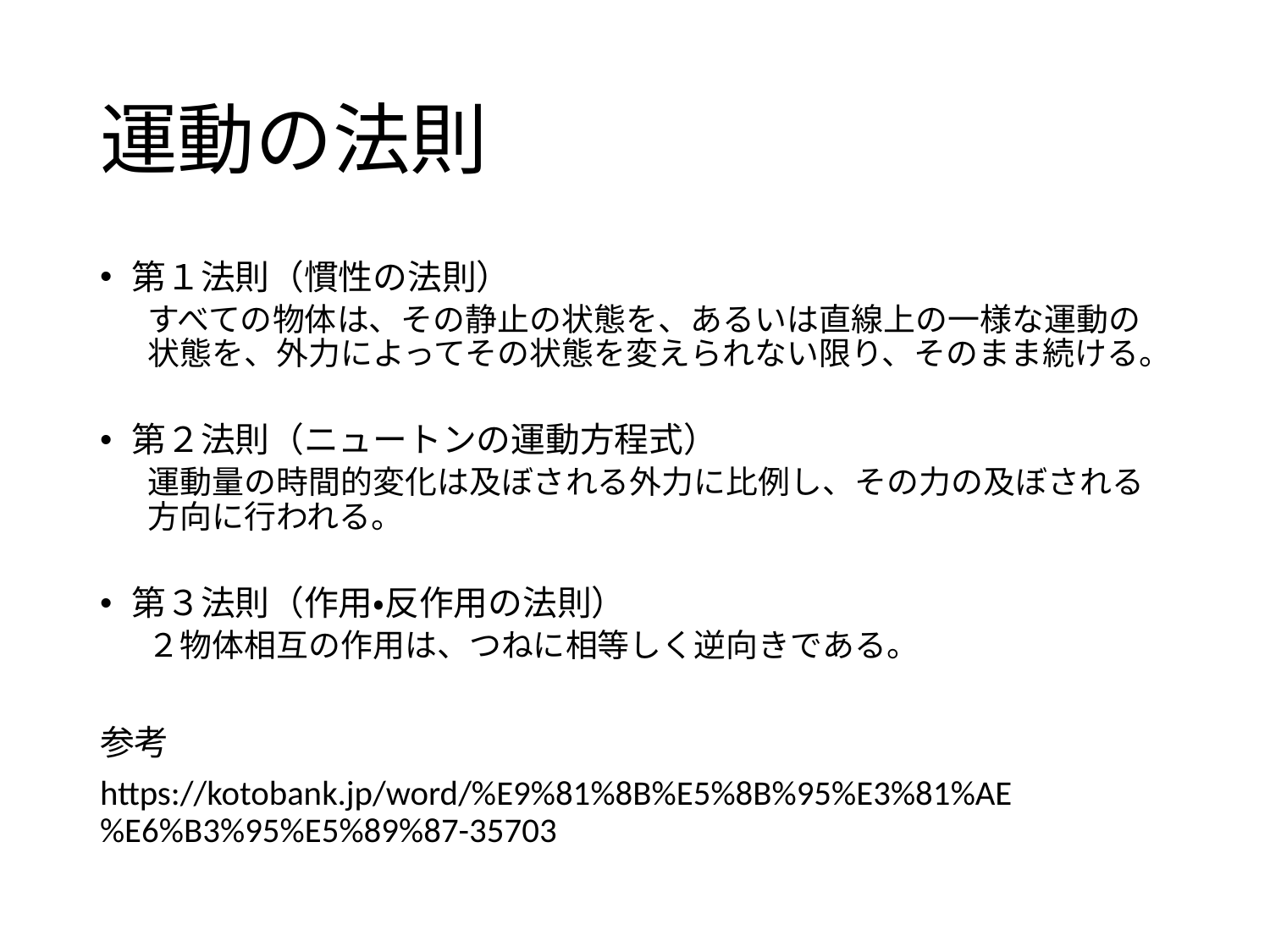

# 運動の法則
第１法則（慣性の法則）
すべての物体は、その静止の状態を、あるいは直線上の一様な運動の状態を、外力によってその状態を変えられない限り、そのまま続ける。

第２法則（ニュートンの運動方程式）
運動量の時間的変化は及ぼされる外力に比例し、その力の及ぼされる方向に行われる。

第３法則（作用・反作用の法則）
２物体相互の作用は、つねに相等しく逆向きである。

参考
https://kotobank.jp/word/%E9%81%8B%E5%8B%95%E3%81%AE%E6%B3%95%E5%89%87-35703